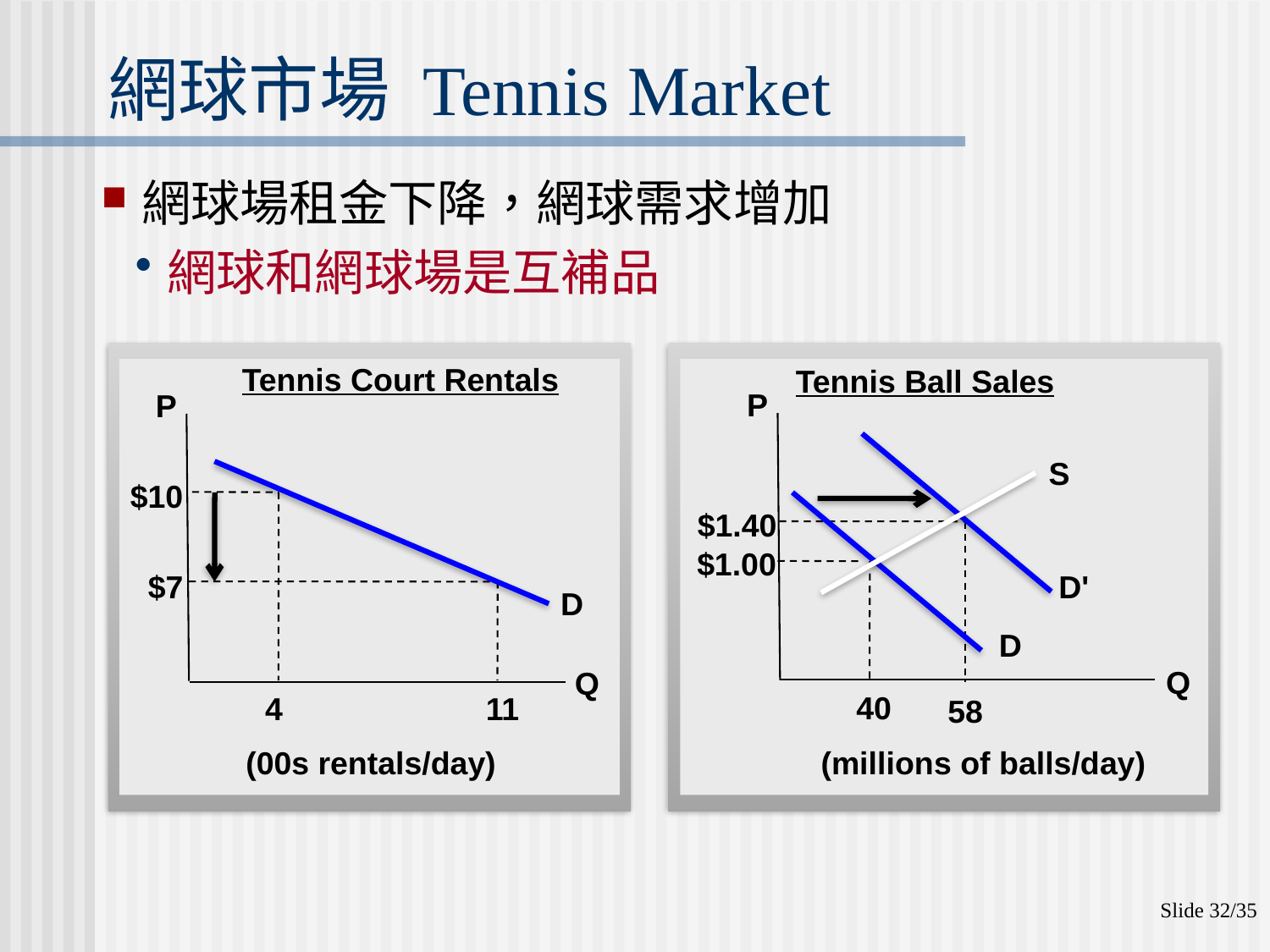

網球市場 Tennis Market
網球場租金下降，網球需求增加
網球和網球場是互補品

Tennis Court Rentals
P
$10
$7
D
Q
4
11
(00s rentals/day)
Tennis Ball Sales
P
S
$1.00
D'
D
Q
40
58
(millions of balls/day)
$1.40
Slide 32/35